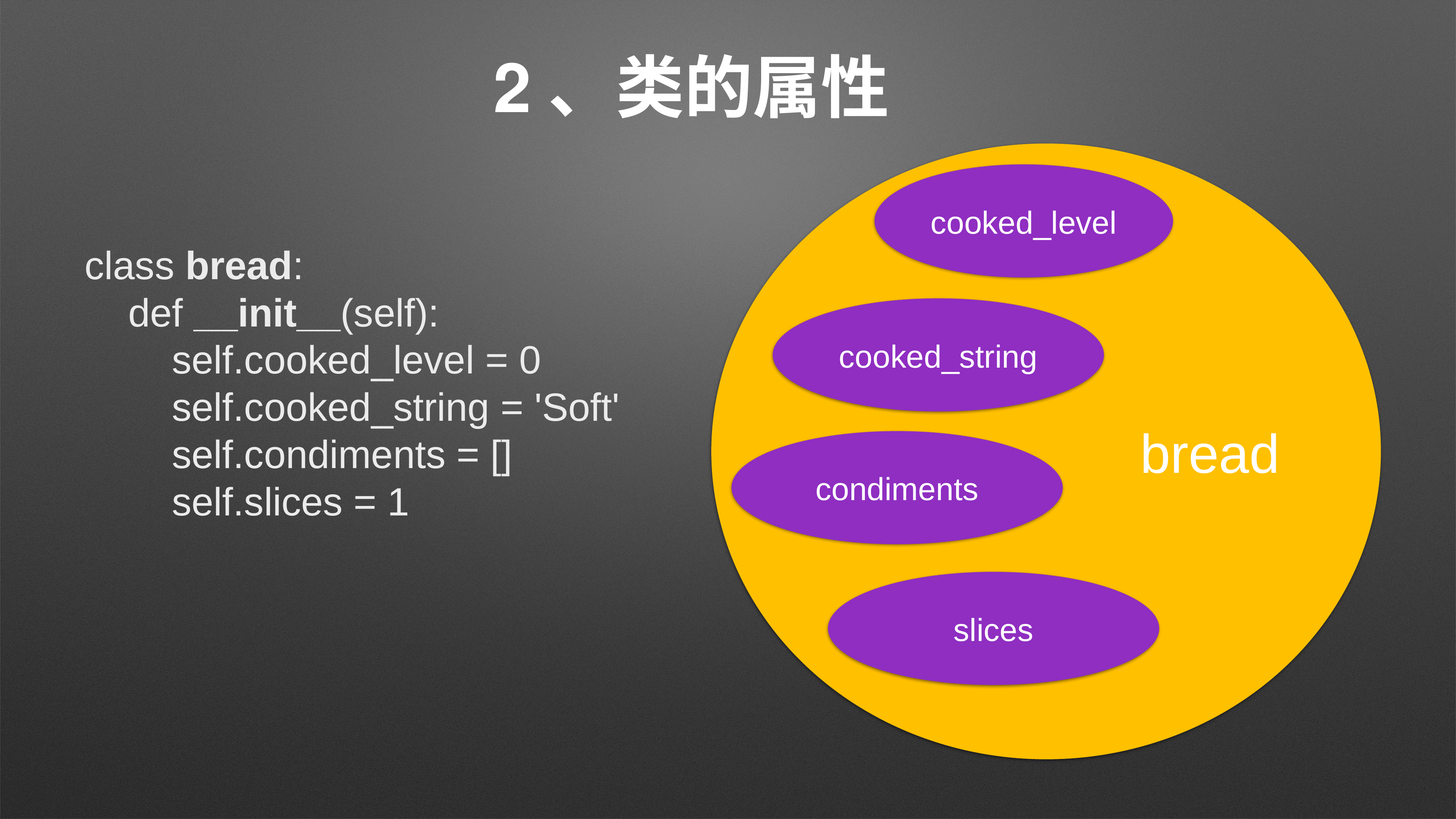

# 2、类的属性
bread
cooked_level

class bread:
    def __init__(self):
        self.cooked_level = 0
        self.cooked_string = 'Soft'
        self.condiments = []
        self.slices = 1
cooked_string
condiments
slices